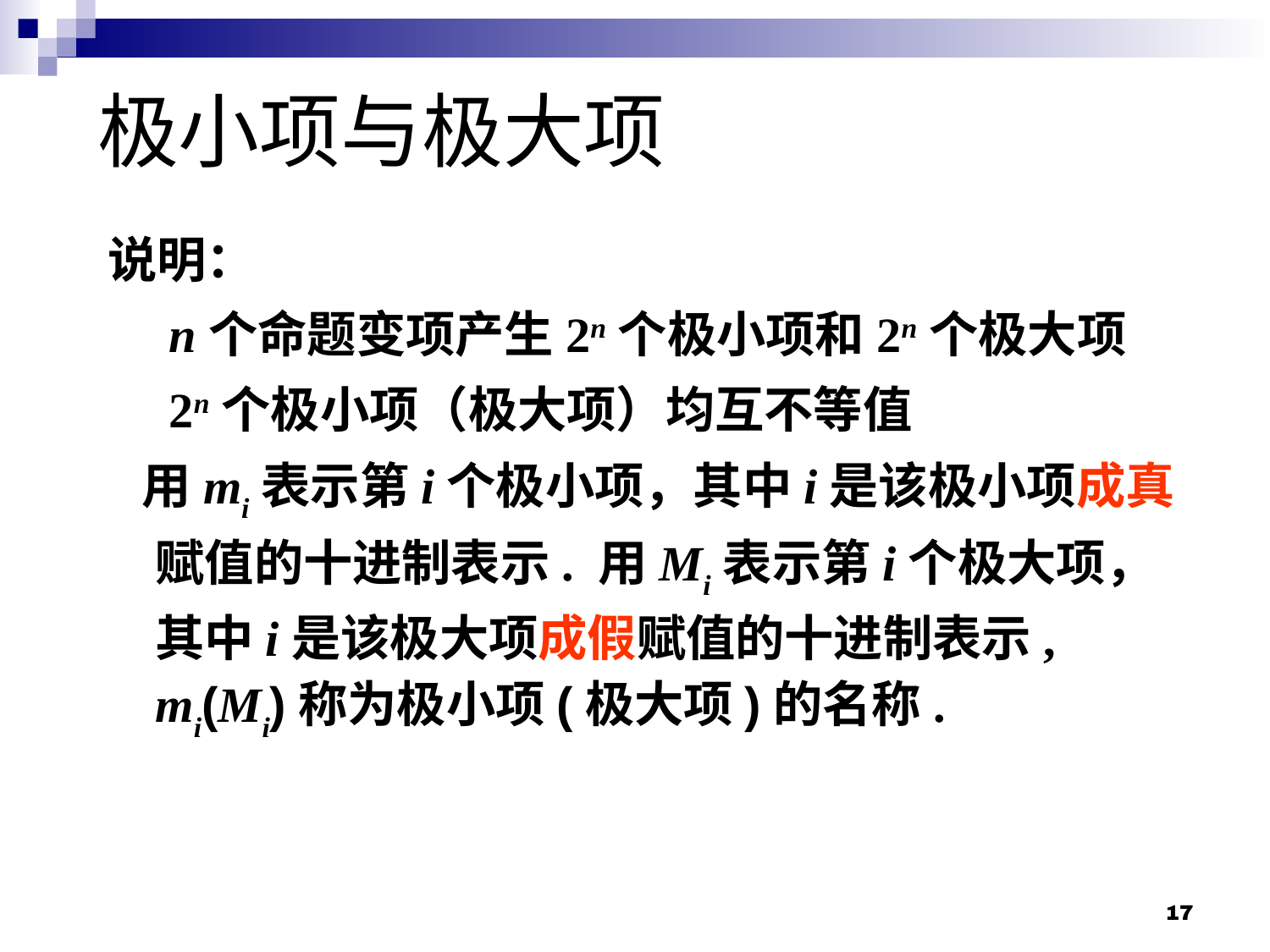

# 极小项与极大项
说明：
     n个命题变项产生2n个极小项和2n个极大项
     2n个极小项（极大项）均互不等值
  用mi表示第i个极小项，其中i是该极小项成真赋值的十进制表示. 用Mi表示第i个极大项，其中i是该极大项成假赋值的十进制表示, mi(Mi)称为极小项(极大项)的名称.

17